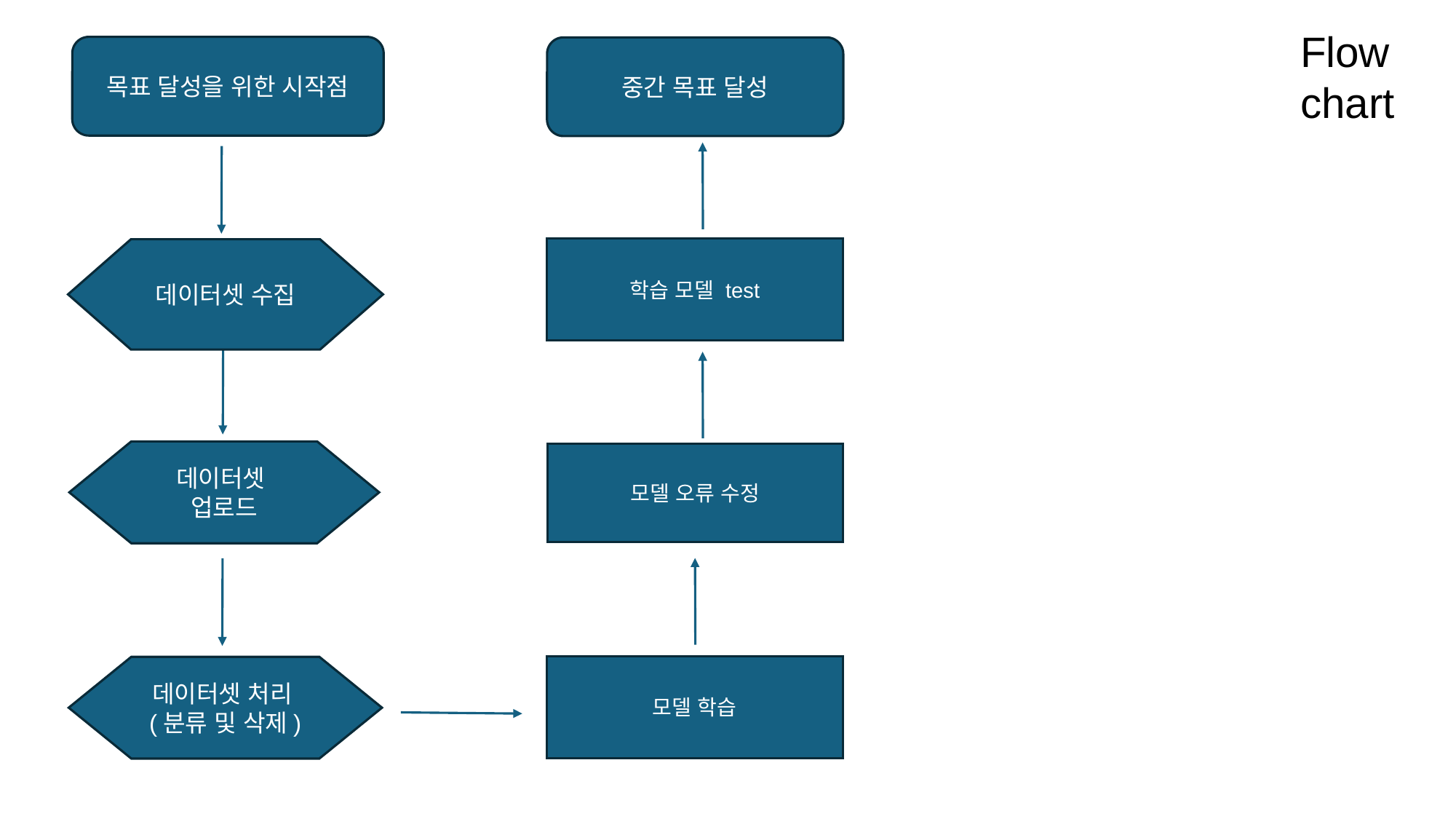

Flow chart
목표 달성을 위한 시작점
중간 목표 달성
학습 모델 test
데이터셋 수집
상황에 맞게 ​
이미지 학
상황에 맞게 ​
이미지 학습
데이터셋
업로드
모델 오류 수정
모델 학습
데이터셋 처리(분류 및 삭제)